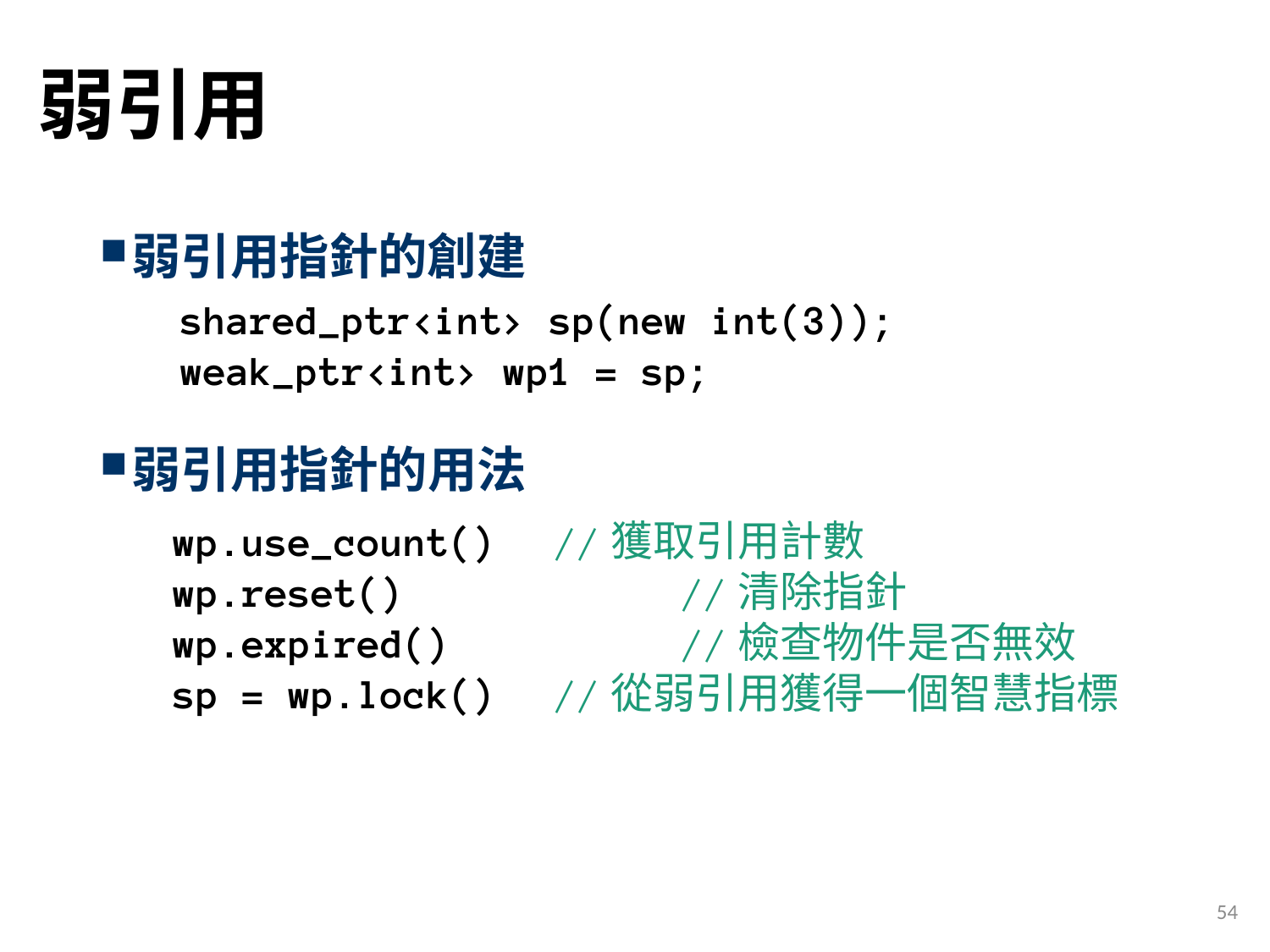

# 弱引用
弱引用指針的創建

弱引用指針的用法
shared_ptr<int> sp(new int(3));
weak_ptr<int> wp1 = sp;
wp.use_count()	//獲取引用計數
wp.reset()			//清除指針
wp.expired()		//檢查物件是否無效
sp = wp.lock()	//從弱引用獲得一個智慧指標
54